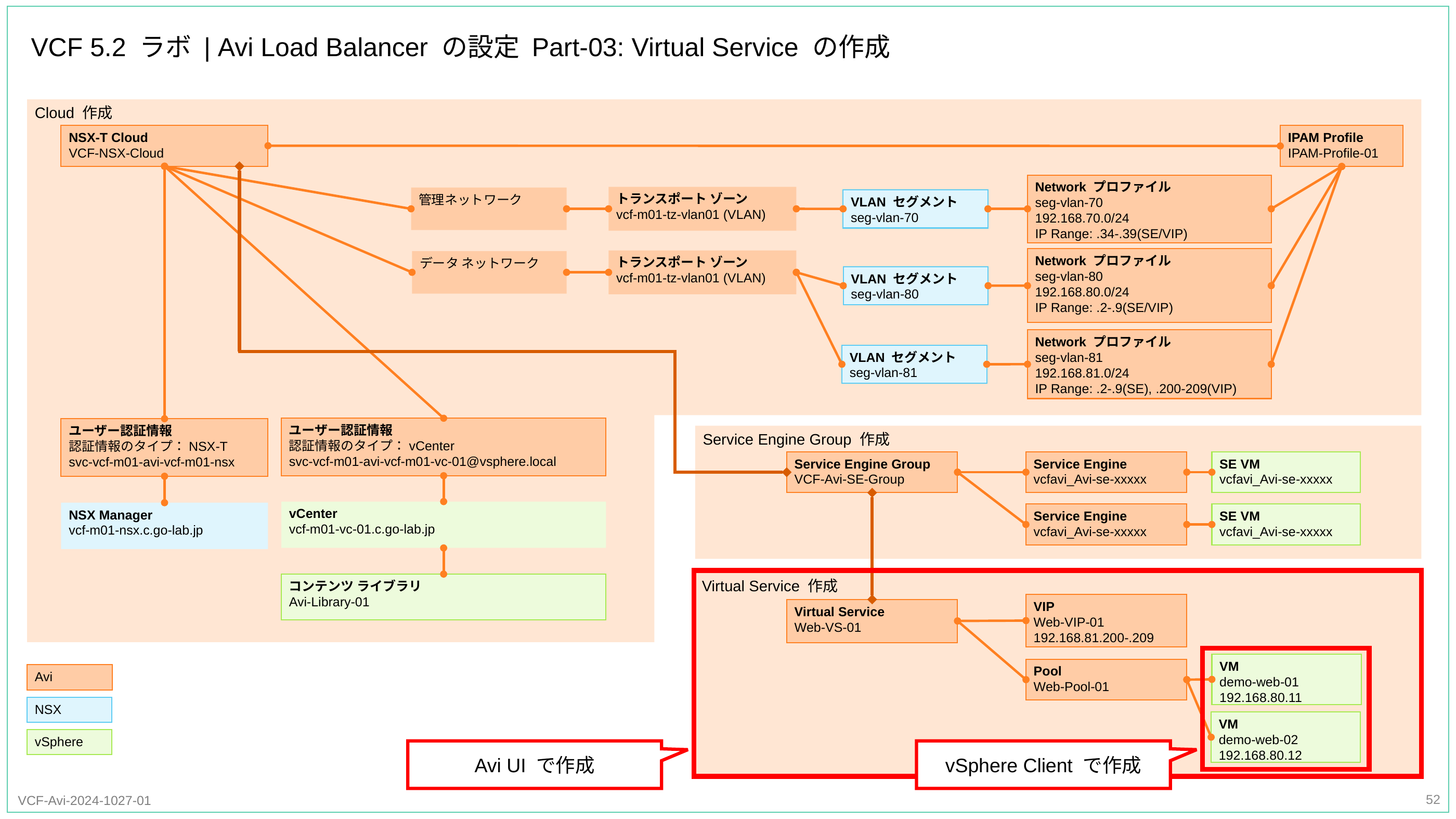

# VCF 5.2 ラボ | Avi Load Balancer の設定 Part-03: Virtual Service の作成

Avi UI で作成
vSphere Client で作成
52